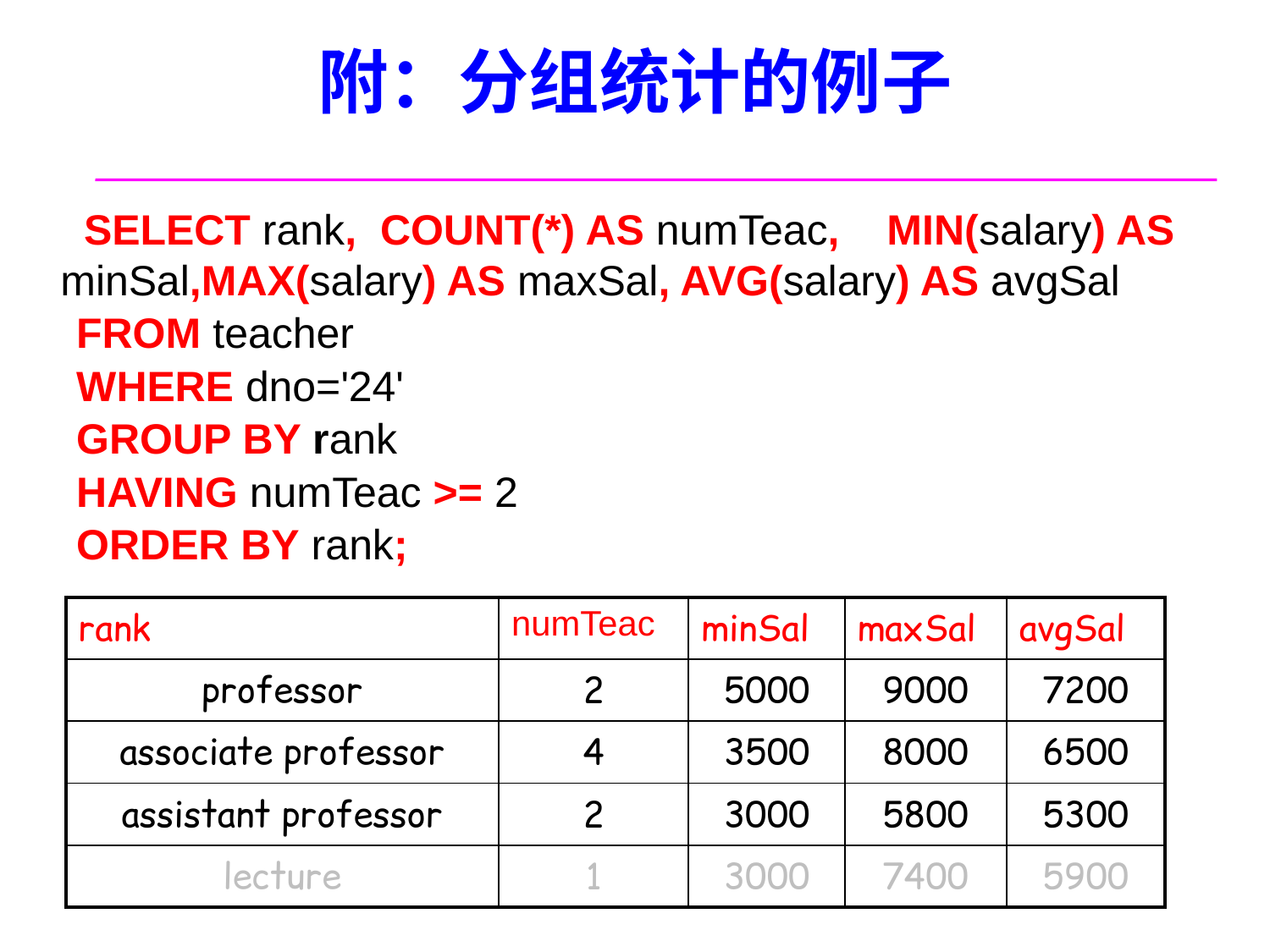

# 附：分组统计的例子
      SELECT rank,  COUNT(*) AS numTeac,    MIN(salary) AS      minSal,MAX(salary) AS maxSal, AVG(salary) AS avgSal
FROM teacher
WHERE dno='24'
GROUP BY rank
HAVING numTeac >= 2
ORDER BY rank;
| rank | numTeac | minSal | maxSal | avgSal |
| --- | --- | --- | --- | --- |
| professor | 2 | 5000 | 9000 | 7200 |
| associate professor | 4 | 3500 | 8000 | 6500 |
| assistant professor | 2 | 3000 | 5800 | 5300 |
| lecture | 1 | 3000 | 7400 | 5900 |